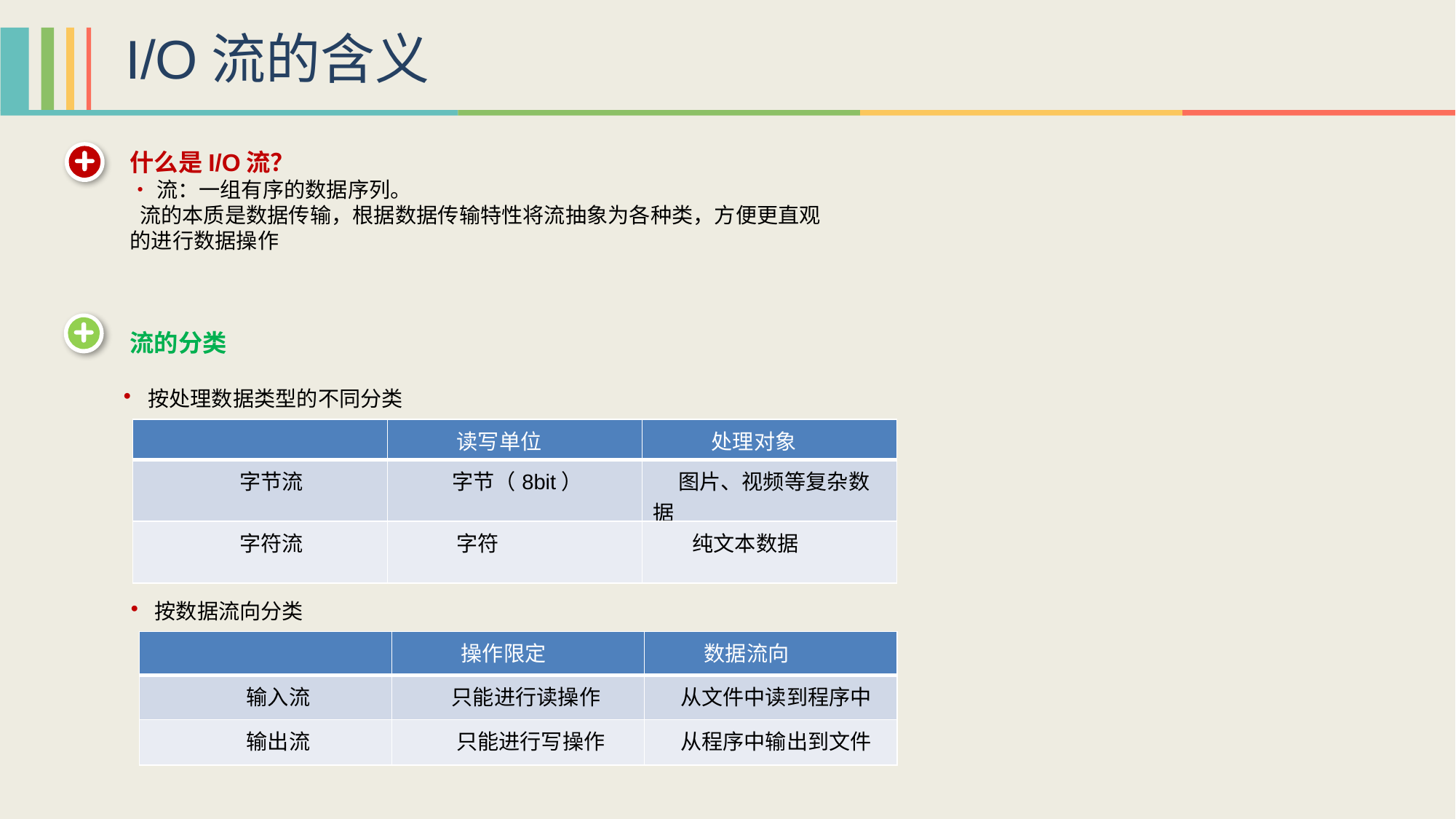

I/O流的含义

什么是I/O流？
•流：一组有序的数据序列。
 流的本质是数据传输，根据数据传输特性将流抽象为各种类，方便更直观的进行数据操作

流的分类
 •按处理数据类型的不同分类
|  | 读写单位 | 处理对象 |
| --- | --- | --- |
| 字节流 | 字节（8bit） | 图片、视频等复杂数据 |
| 字符流 | 字符 | 纯文本数据 |
 •按数据流向分类
|  | 操作限定 | 数据流向 |
| --- | --- | --- |
| 输入流 | 只能进行读操作 | 从文件中读到程序中 |
| 输出流 | 只能进行写操作 | 从程序中输出到文件 |